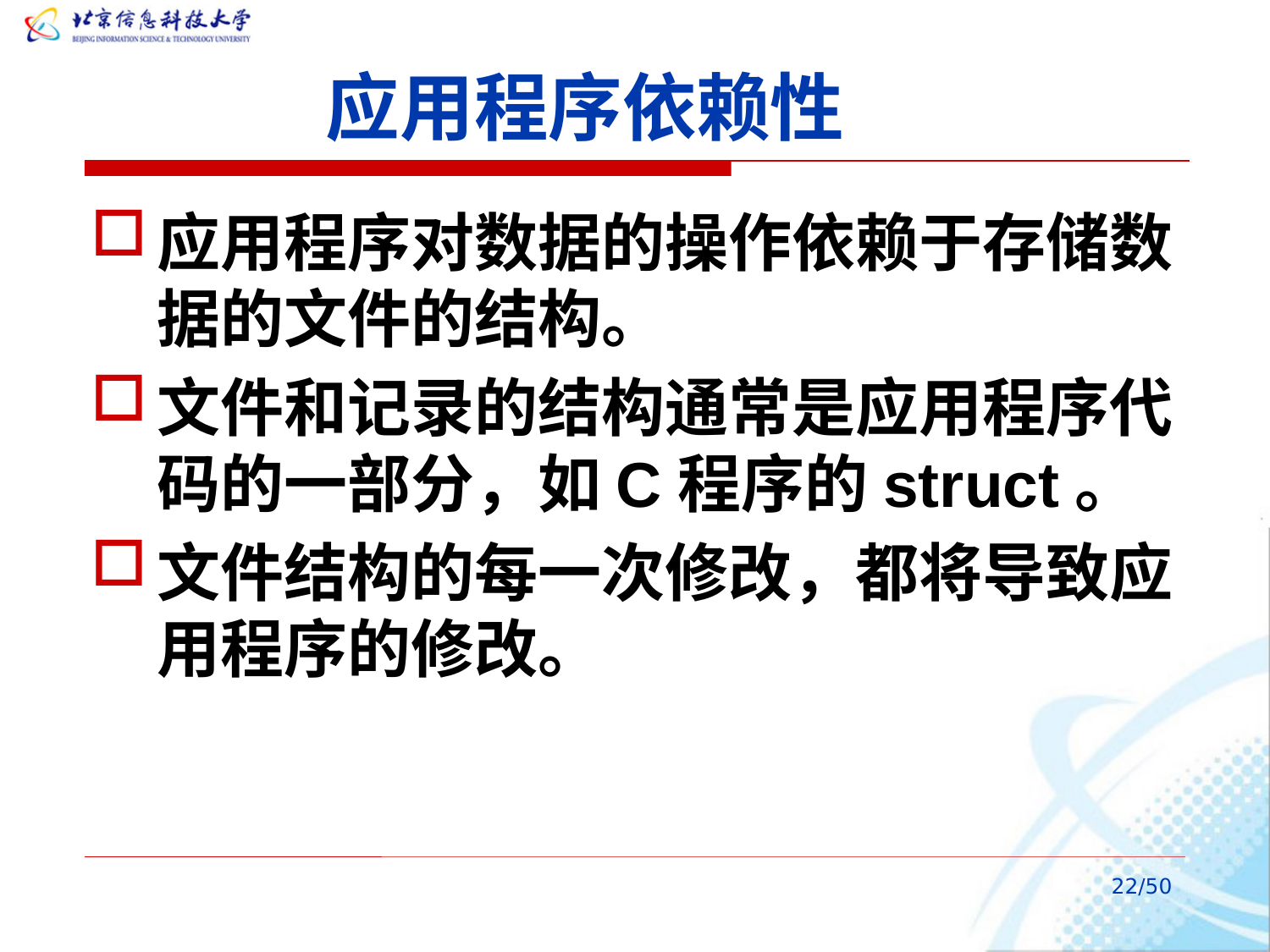

# 应用程序依赖性
应用程序对数据的操作依赖于存储数据的文件的结构。
文件和记录的结构通常是应用程序代码的一部分，如C程序的struct。
文件结构的每一次修改，都将导致应用程序的修改。

22/50